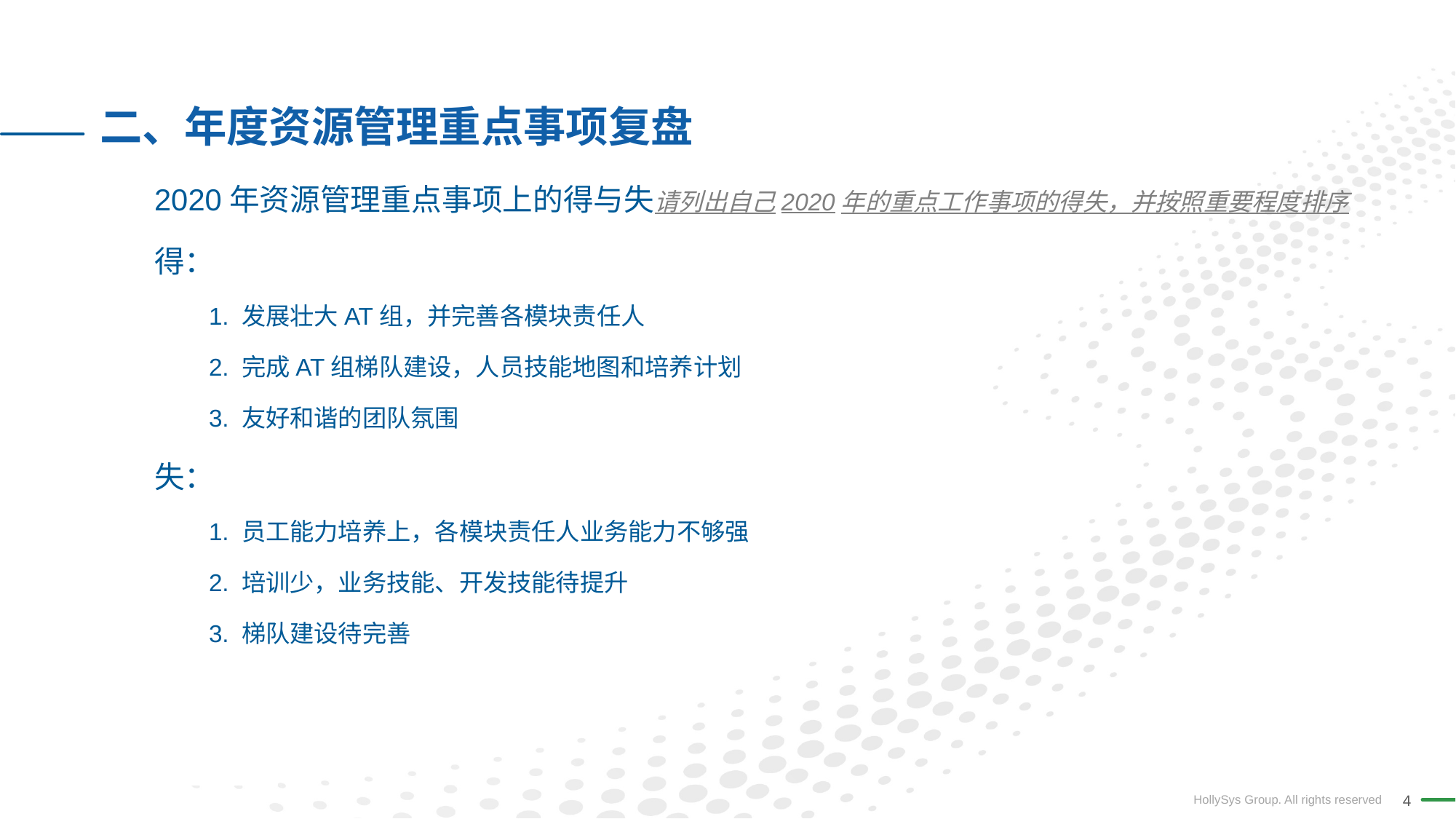

# 二、年度资源管理重点事项复盘
2020年资源管理重点事项上的得与失请列出自己2020年的重点工作事项的得失，并按照重要程度排序
得：
1. 发展壮大AT组，并完善各模块责任人
2. 完成AT组梯队建设，人员技能地图和培养计划
3. 友好和谐的团队氛围
失：
1. 员工能力培养上，各模块责任人业务能力不够强
2. 培训少，业务技能、开发技能待提升
3. 梯队建设待完善